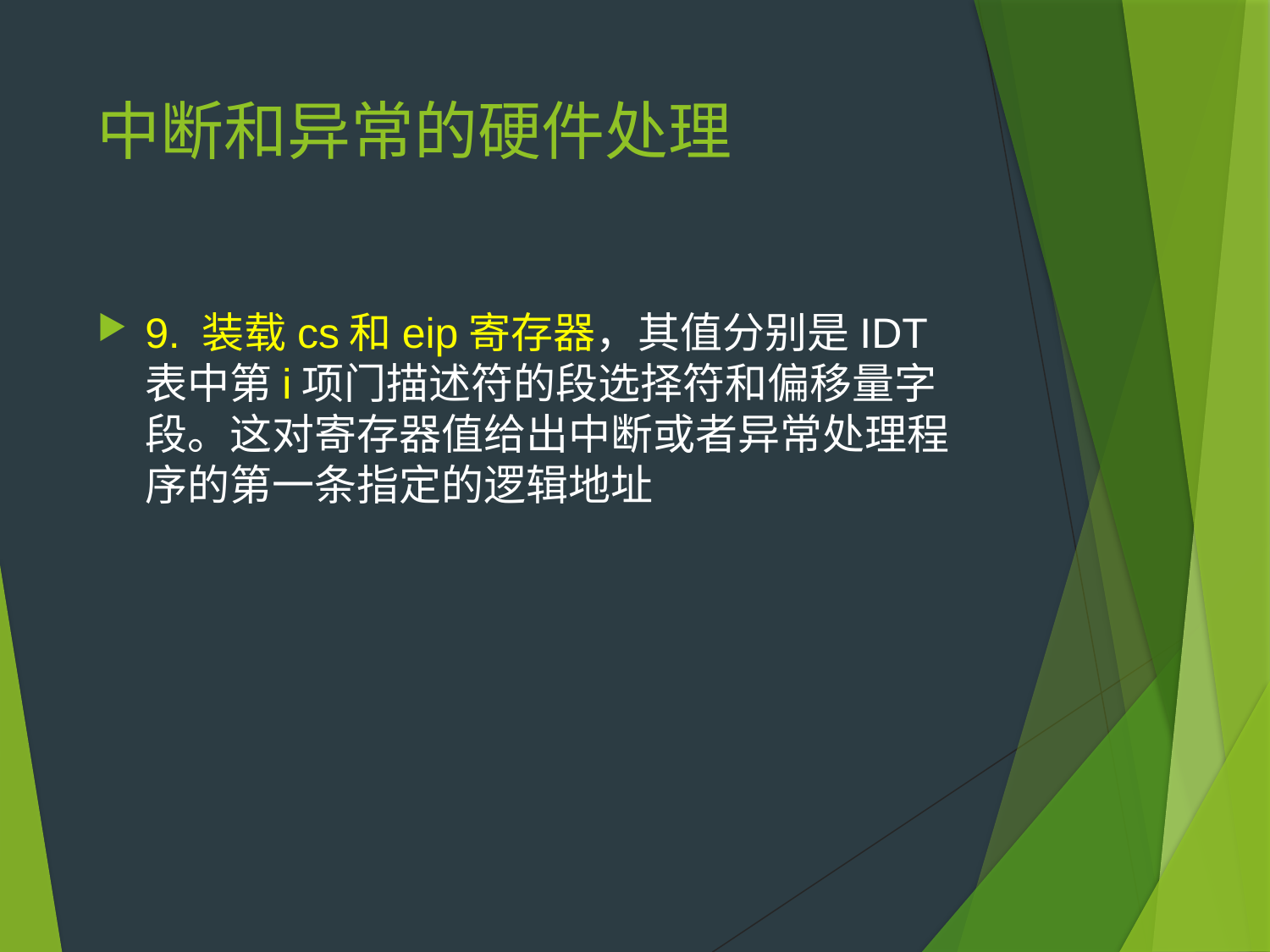

# 中断和异常的硬件处理
9. 装载cs和eip寄存器，其值分别是IDT表中第i项门描述符的段选择符和偏移量字段。这对寄存器值给出中断或者异常处理程序的第一条指定的逻辑地址